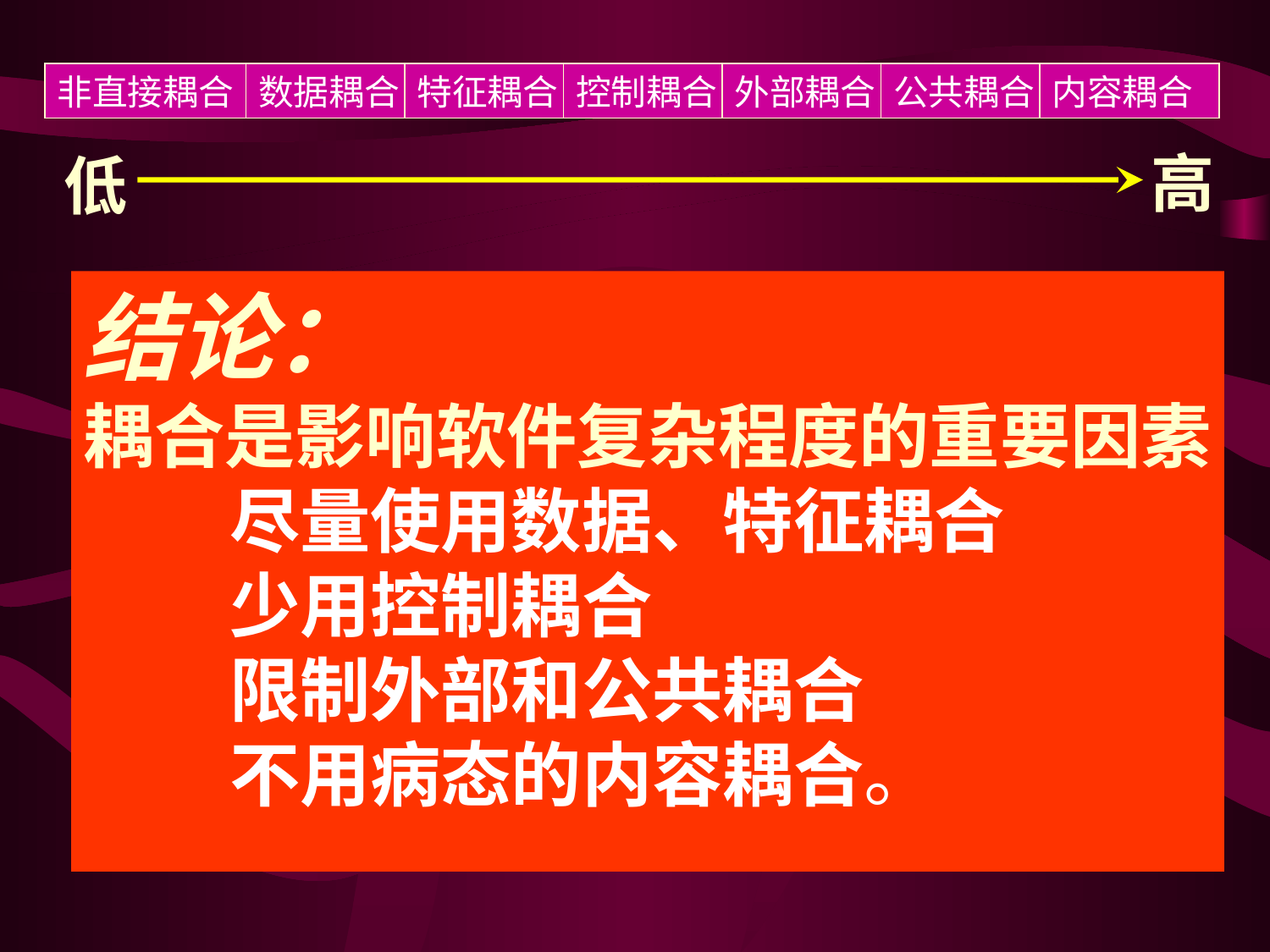

非直接耦合
数据耦合
特征耦合
控制耦合
外部耦合
公共耦合
内容耦合
高
低

结论：
耦合是影响软件复杂程度的重要因素
        尽量使用数据、特征耦合
        少用控制耦合
        限制外部和公共耦合
        不用病态的内容耦合。

25